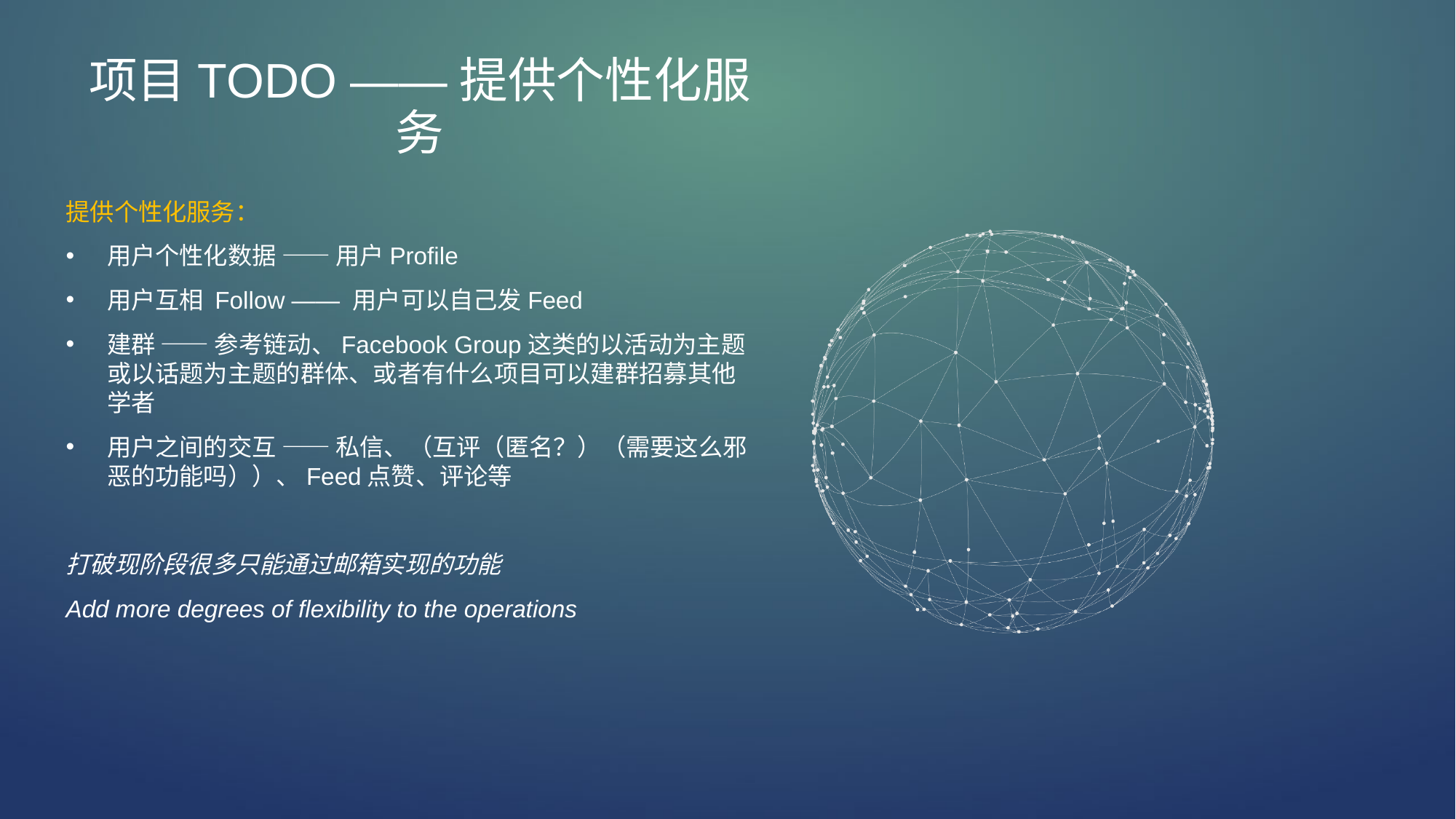

项目TODO ——提供个性化服务
提供个性化服务：
用户个性化数据 —— 用户Profile
用户互相 Follow —— 用户可以自己发Feed
建群 —— 参考链动、Facebook Group这类的以活动为主题或以话题为主题的群体、或者有什么项目可以建群招募其他学者
用户之间的交互 —— 私信、（互评（匿名？）（需要这么邪恶的功能吗））、Feed点赞、评论等

打破现阶段很多只能通过邮箱实现的功能
Add more degrees of flexibility to the operations